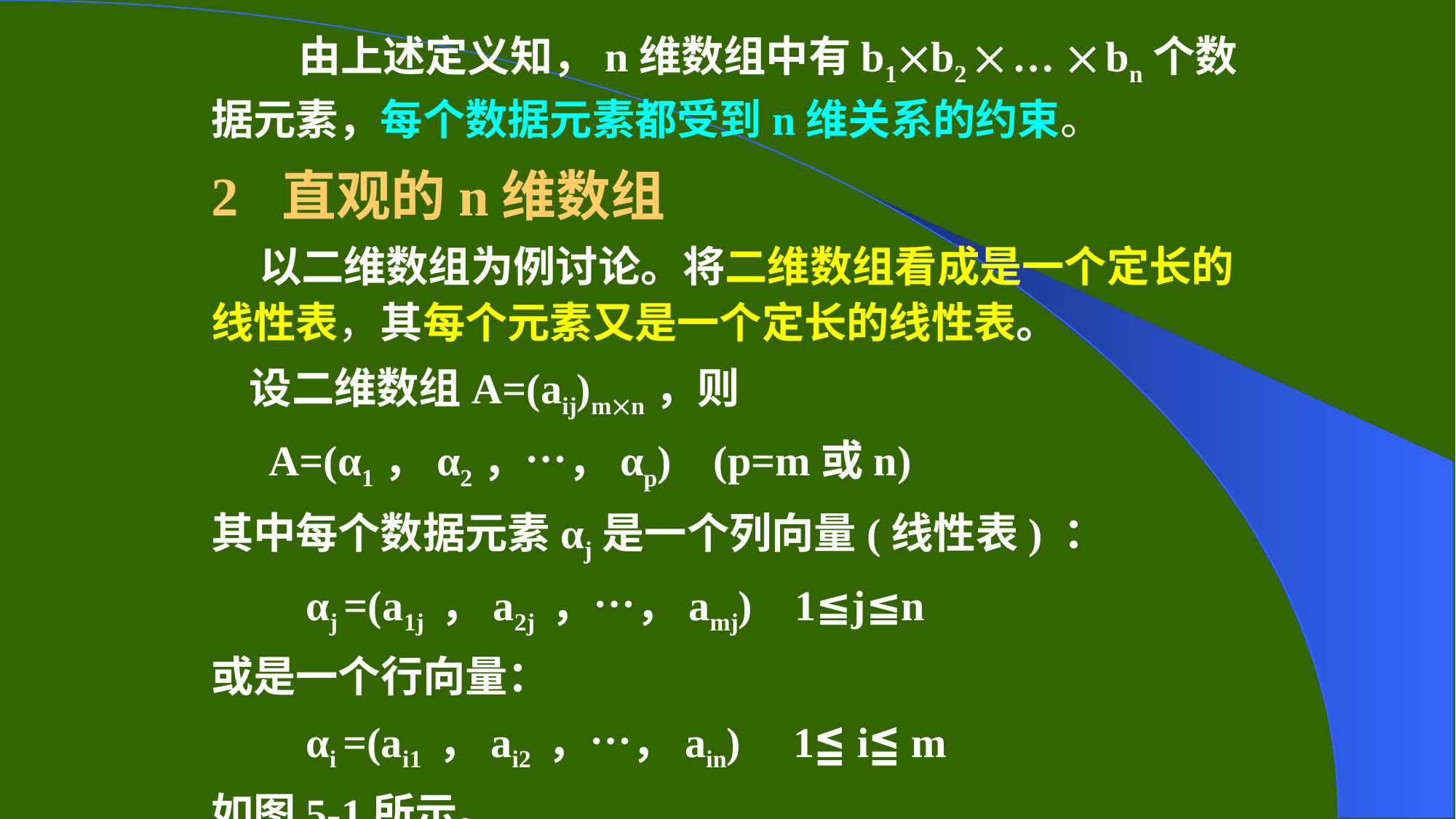

# 由上述定义知，n维数组中有b1×b2 × … × bn个数据元素，每个数据元素都受到n维关系的约束。
2  直观的n维数组
    以二维数组为例讨论。将二维数组看成是一个定长的线性表，其每个元素又是一个定长的线性表。
   设二维数组A=(aij)m×n，则
     A=(α1，α2，…，αp)    (p=m或n)
其中每个数据元素αj是一个列向量(线性表) ：
         αj =(a1j ，a2j ，…，amj)    1≦j≦n
或是一个行向量：
         αi =(ai1 ，ai2 ，…，ain)     1≦i≦m
如图5-1所示。